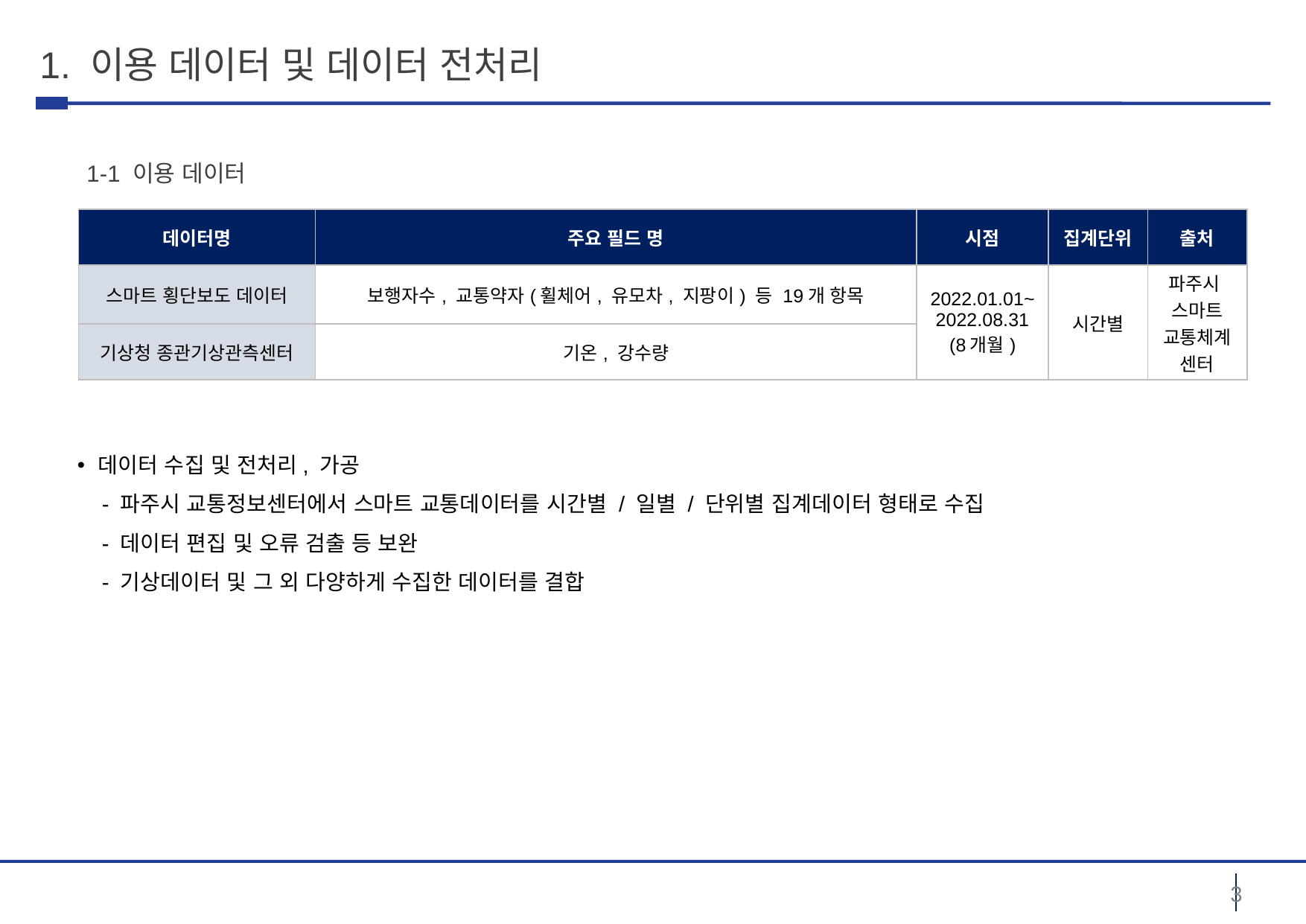

# 1. 이용 데이터 및 데이터 전처리
1-1 이용 데이터
| 데이터명 | 주요 필드 명 | 시점 | 집계단위 | 출처 |
| --- | --- | --- | --- | --- |
| 스마트 횡단보도 데이터 | 보행자수, 교통약자(휠체어, 유모차, 지팡이) 등 19개 항목 | 2022.01.01~ 2022.08.31 (8개월) | 시간별 | 파주시 스마트 교통체계 센터 |
| 기상청 종관기상관측센터 | 기온, 강수량 |  |  |  |
데이터 수집 및 전처리, 가공
    - 파주시 교통정보센터에서 스마트 교통데이터를 시간별 / 일별 / 단위별 집계데이터 형태로 수집
    - 데이터 편집 및 오류 검출 등 보완
    - 기상데이터 및 그 외 다양하게 수집한 데이터를 결합